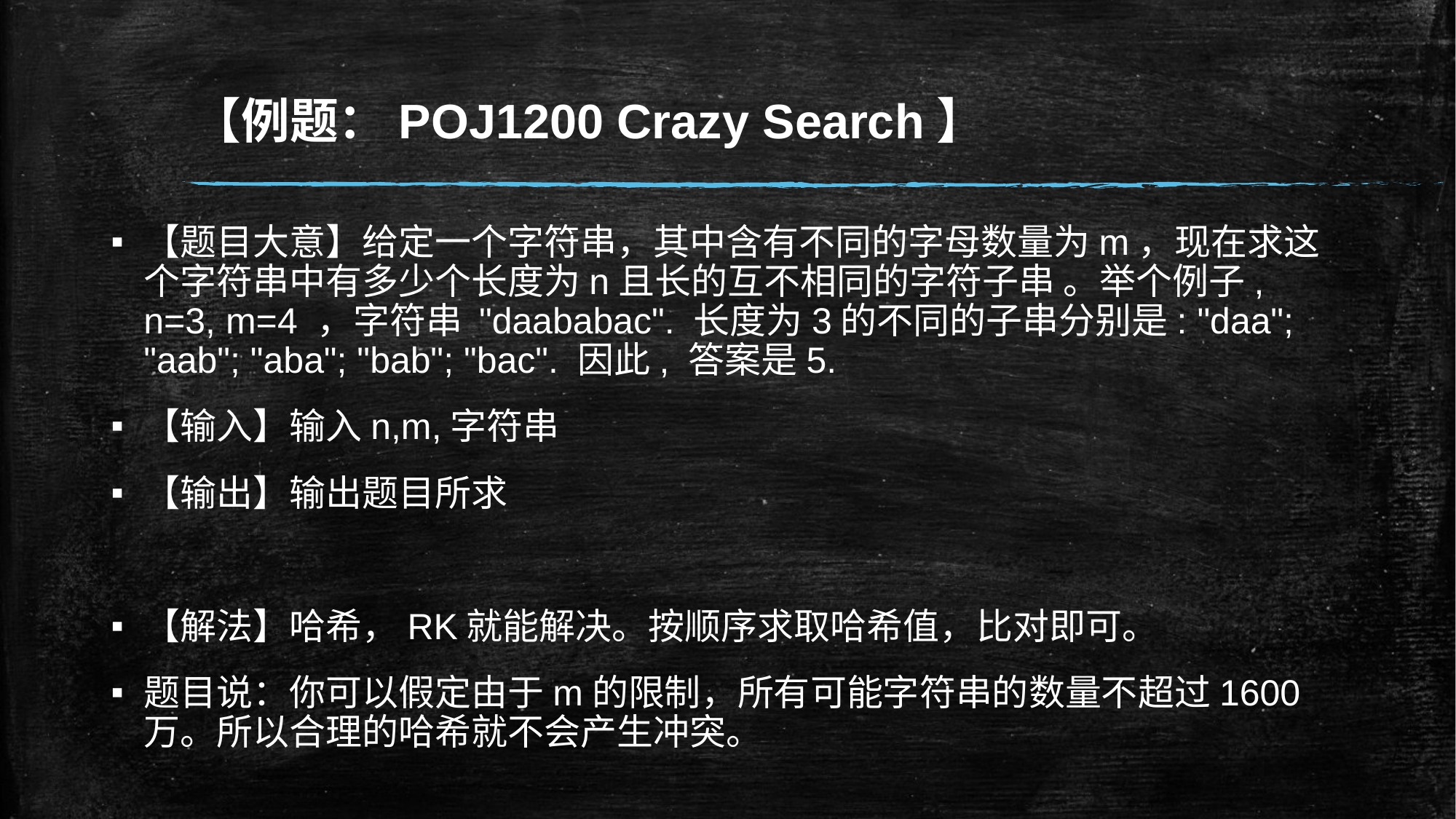

# 【例题：POJ1200 Crazy Search】
【题目大意】给定一个字符串，其中含有不同的字母数量为m，现在求这个字符串中有多少个长度为n且长的互不相同的字符子串 。举个例子, n=3, m=4 ，字符串 "daababac". 长度为3的不同的子串分别是: "daa"; "aab"; "aba"; "bab"; "bac". 因此, 答案是5.
【输入】输入n,m,字符串
【输出】输出题目所求

【解法】哈希，RK就能解决。按顺序求取哈希值，比对即可。
题目说：你可以假定由于m的限制，所有可能字符串的数量不超过1600万。所以合理的哈希就不会产生冲突。